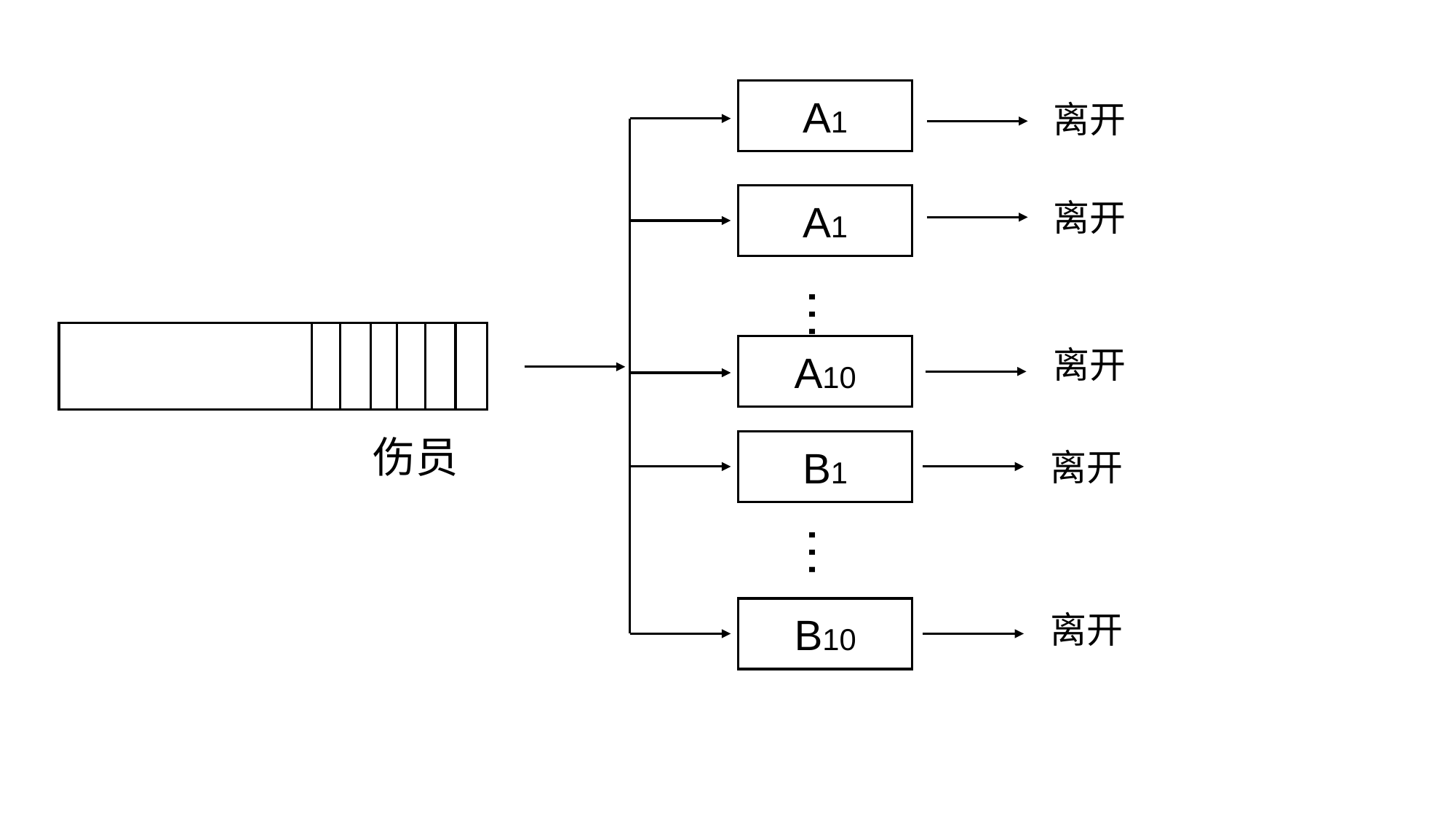

A1
离开
A1
离开
…

A10
离开
伤员
B1
离开
…
B10
离开